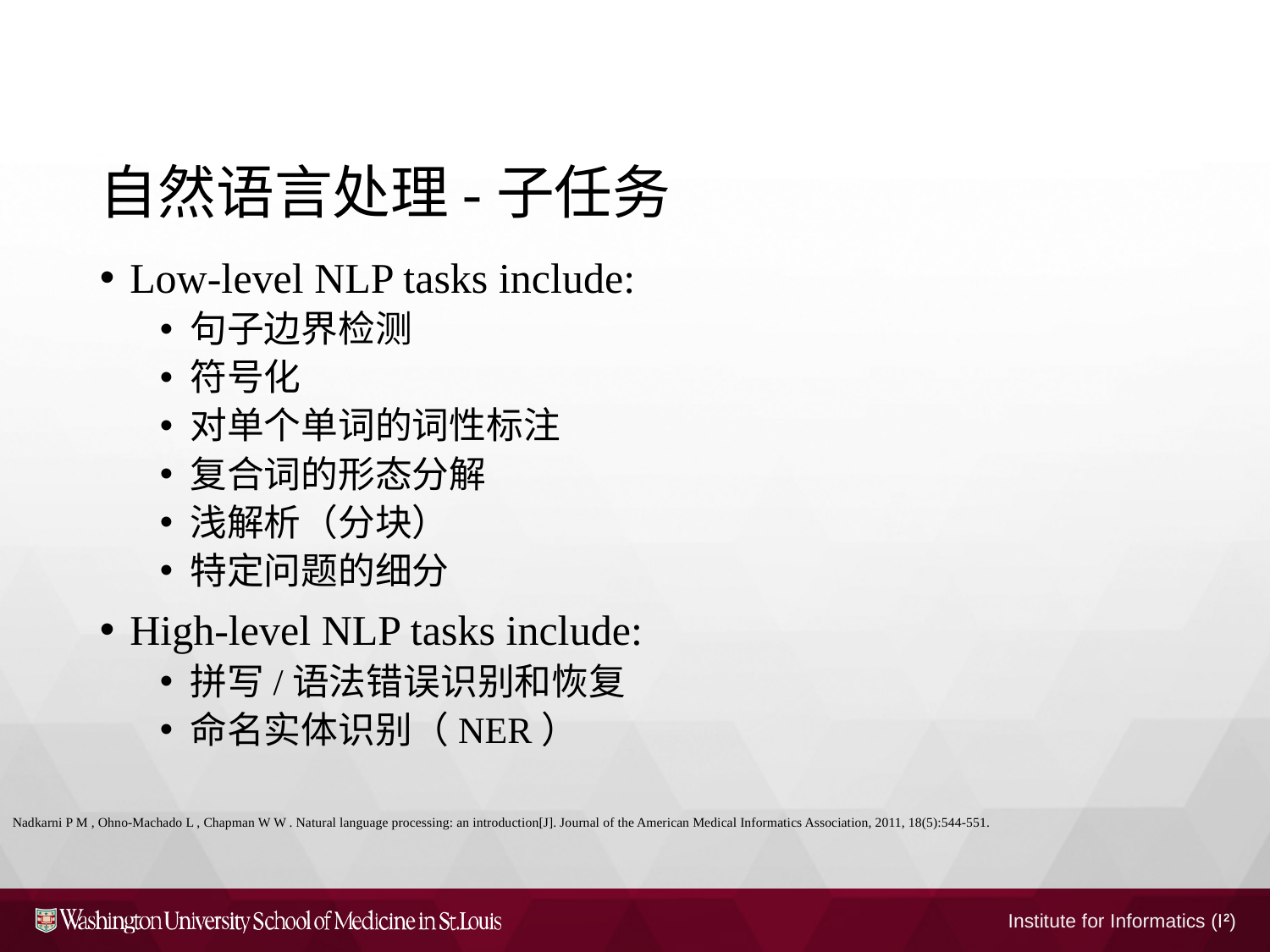

自然语言处理-子任务
Low-level NLP tasks include:
句子边界检测
符号化
对单个单词的词性标注
复合词的形态分解
浅解析（分块）
特定问题的细分
High-level NLP tasks include:
拼写/语法错误识别和恢复
命名实体识别（NER）
Nadkarni P M , Ohno-Machado L , Chapman W W . Natural language processing: an introduction[J]. Journal of the American Medical Informatics Association, 2011, 18(5):544-551.